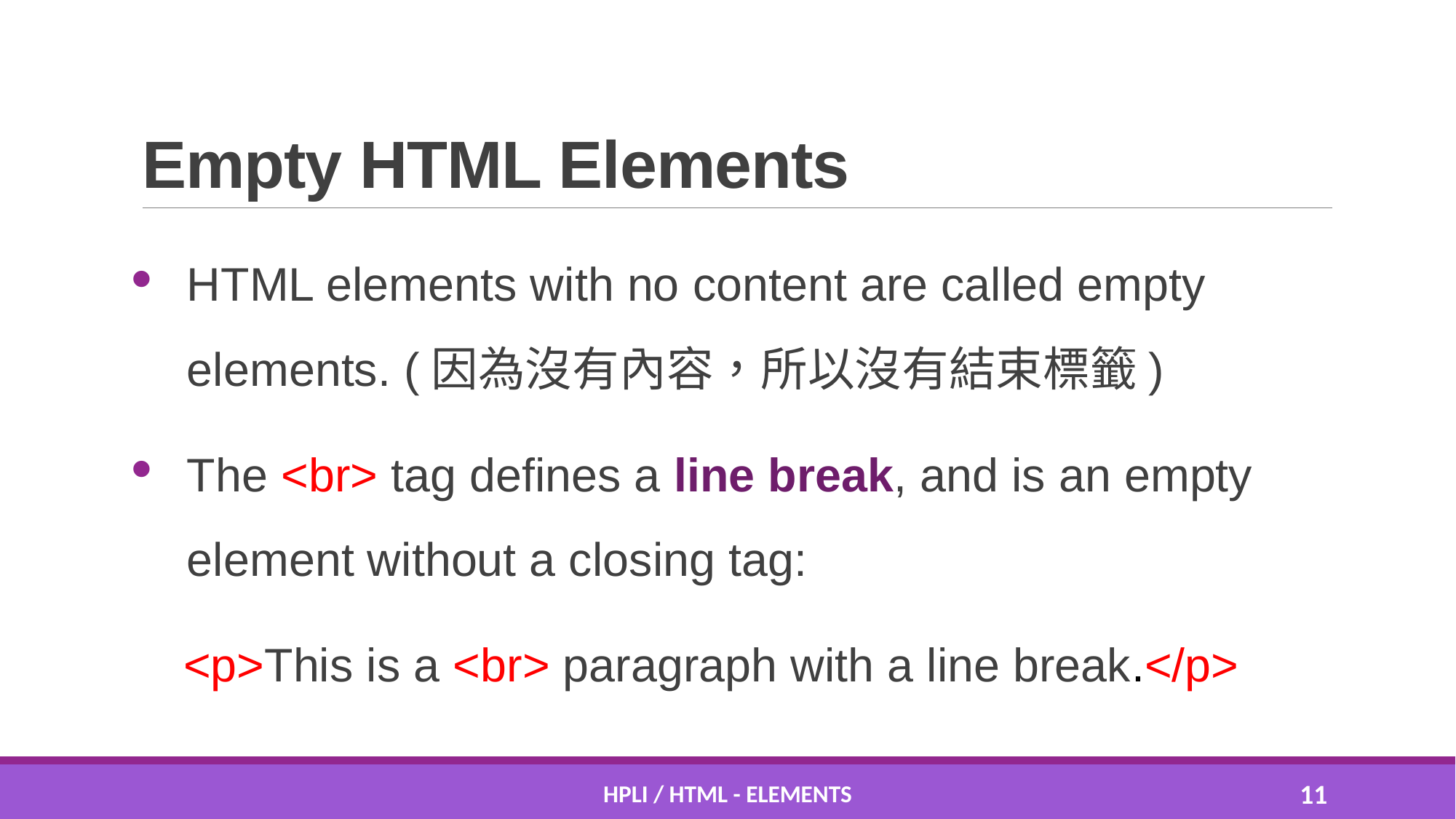

# Empty HTML Elements
HTML elements with no content are called empty elements. (因為沒有內容，所以沒有結束標籤)
The <br> tag defines a line break, and is an empty element without a closing tag:
    <p>This is a <br> paragraph with a line break.</p>

HPLI / HTML - Elements
11